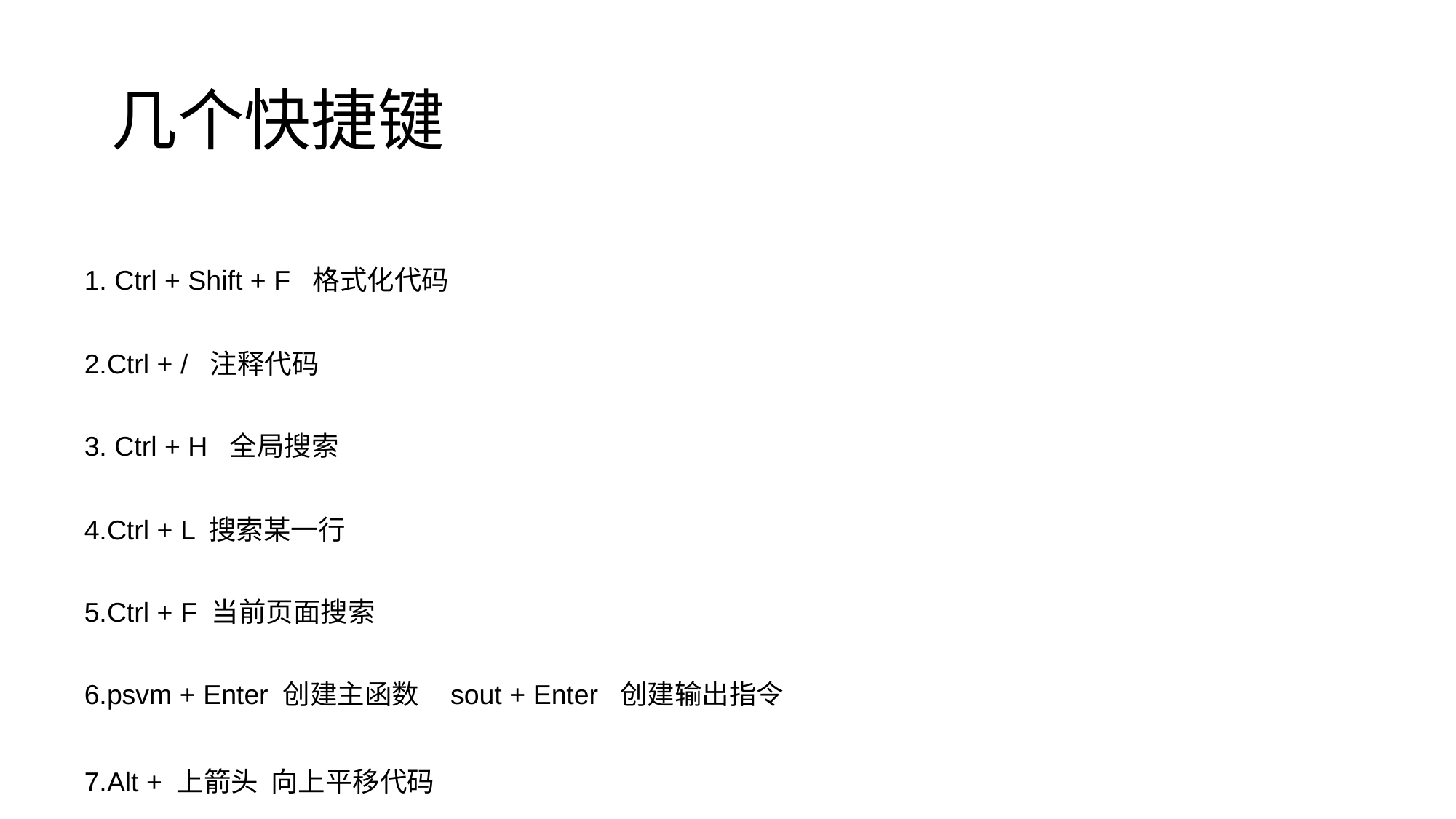

# 几个快捷键
1. Ctrl + Shift + F  格式化代码
2.Ctrl + /  注释代码
3. Ctrl + H  全局搜索
4.Ctrl + L 搜索某一行
5.Ctrl + F 当前页面搜索
6.psvm + Enter 创建主函数    sout + Enter  创建输出指令
7.Alt + 上箭头  向上平移代码